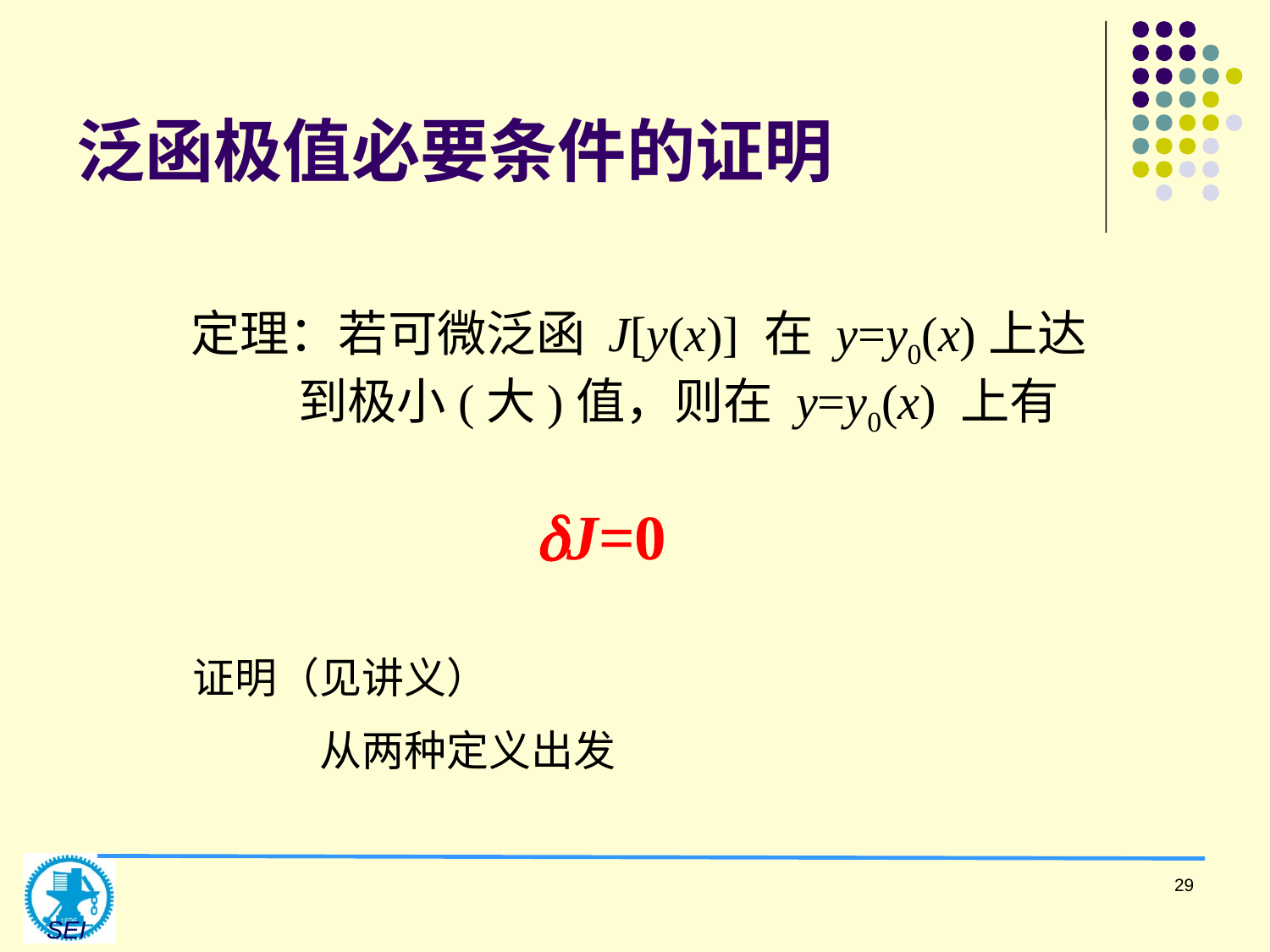

# 泛函极值必要条件的证明
 定理：若可微泛函 J[y(x)] 在 y=y0(x)上达	到极小(大)值，则在 y=y0(x) 上有
		         δJ=0
证明（见讲义）
	从两种定义出发
29